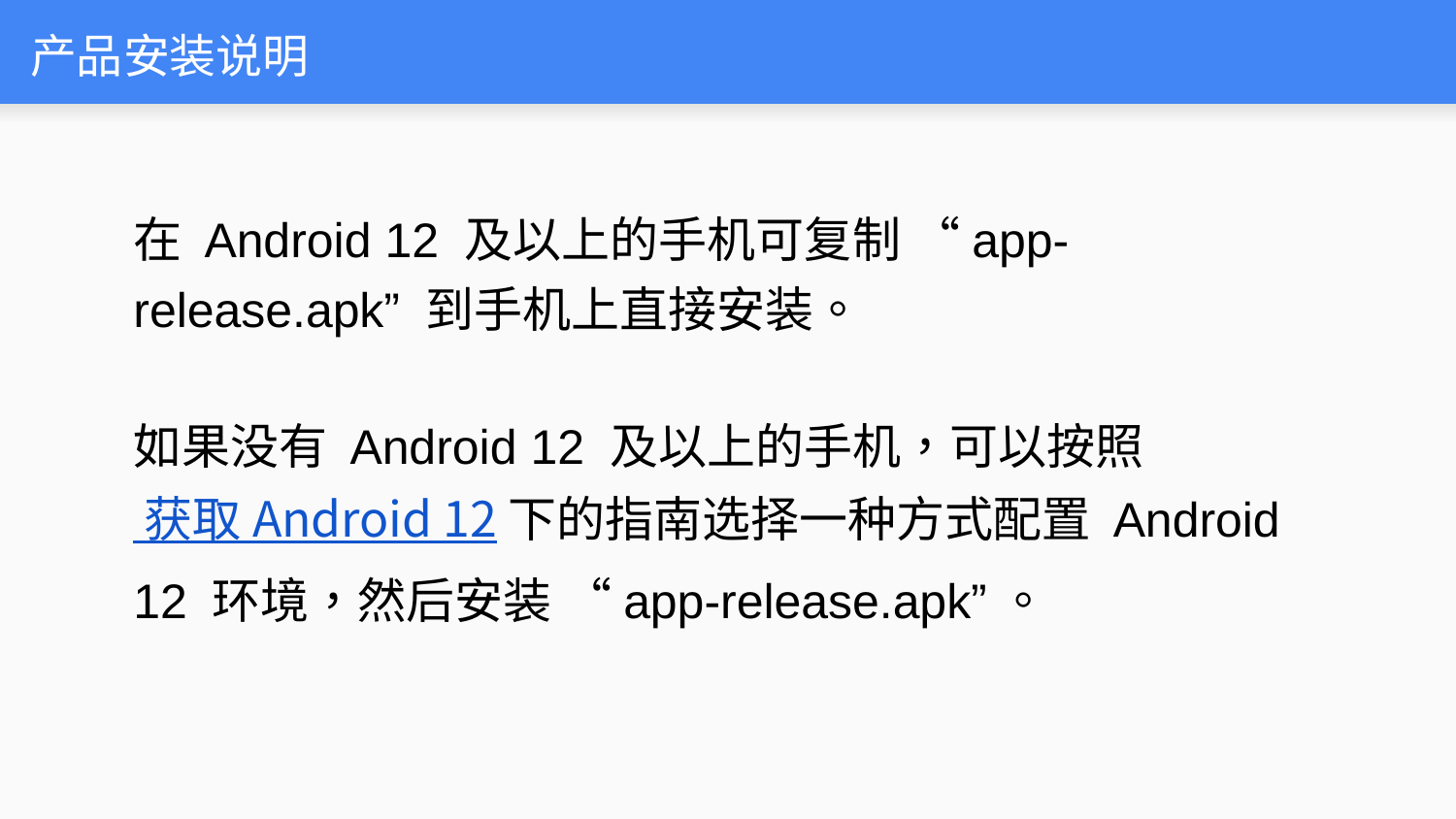

# 产品安装说明
在 Android 12 及以上的手机可复制 “app-release.apk” 到手机上直接安装。

如果没有 Android 12 及以上的手机，可以按照 获取 Android 12 下的指南选择一种方式配置 Android 12 环境，然后安装 “app-release.apk”。